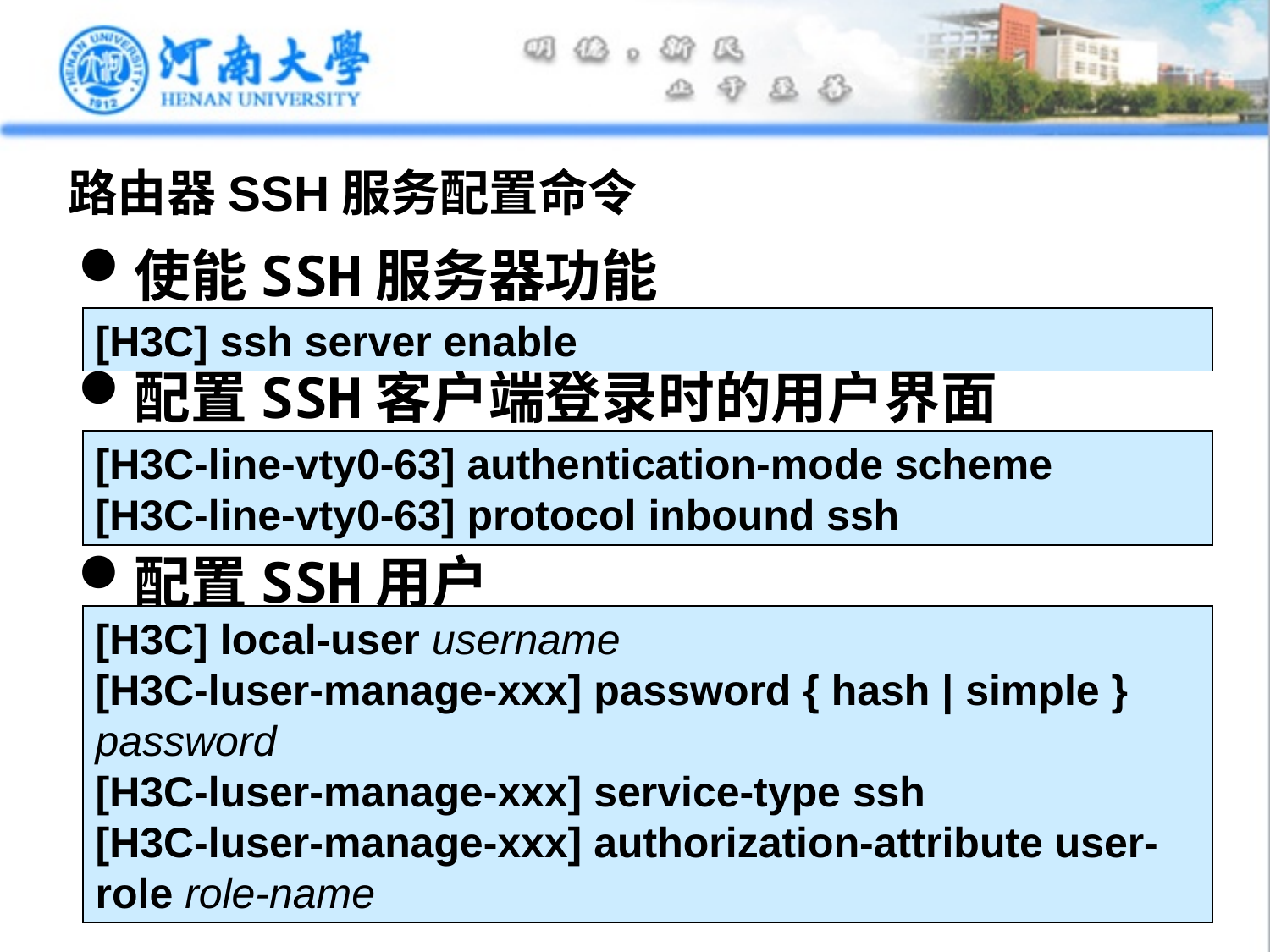

# 路由器SSH服务配置命令
使能SSH服务器功能

配置SSH客户端登录时的用户界面

配置SSH用户

[H3C] ssh server enable
[H3C-line-vty0-63] authentication-mode scheme
[H3C-line-vty0-63] protocol inbound ssh
[H3C] local-user username
[H3C-luser-manage-xxx] password { hash | simple } password
[H3C-luser-manage-xxx] service-type ssh
[H3C-luser-manage-xxx] authorization-attribute user-role role-name